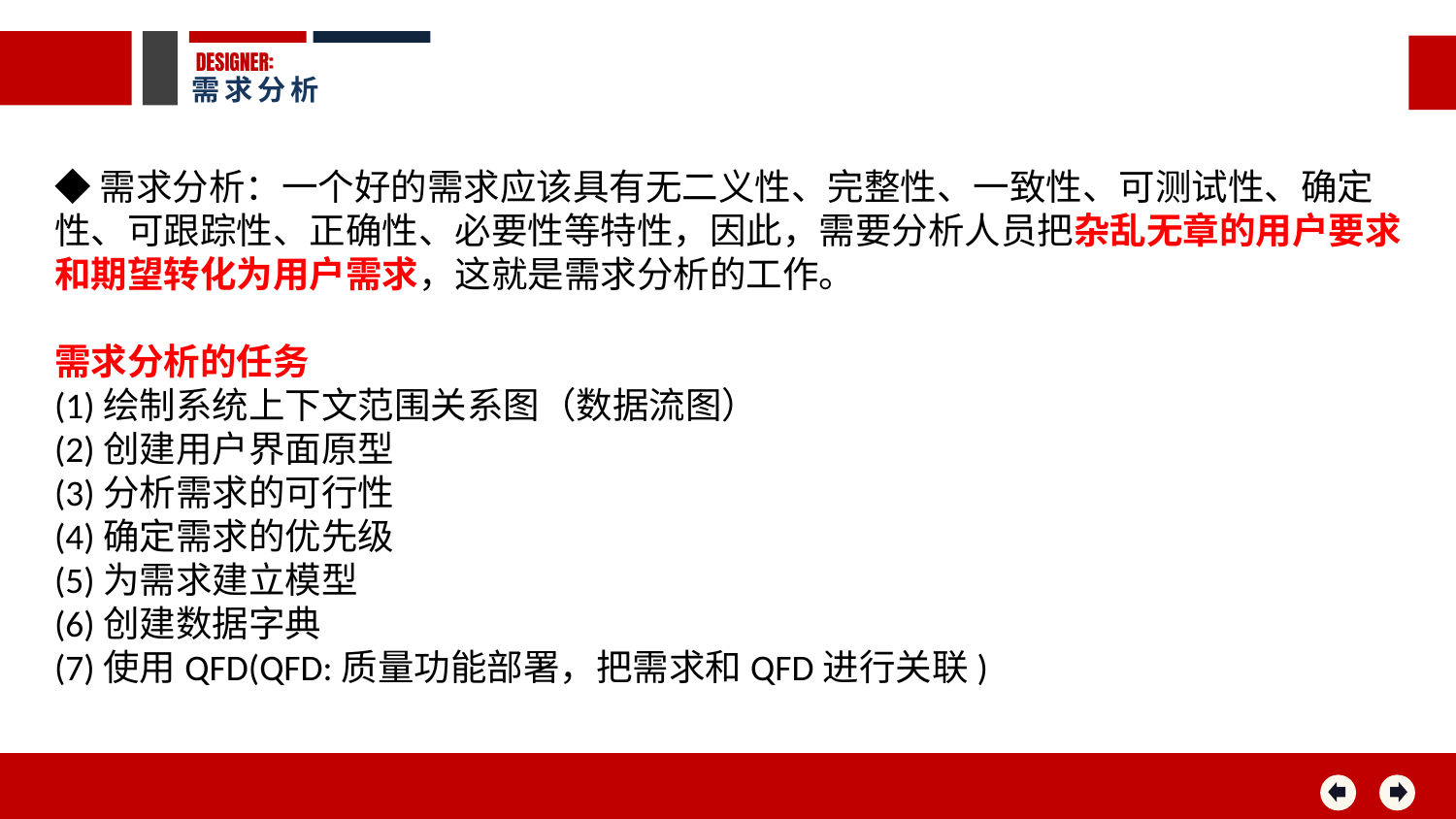

DESIGNER:
需求分析
◆需求分析：一个好的需求应该具有无二义性、完整性、一致性、可测试性、确定性、可跟踪性、正确性、必要性等特性，因此，需要分析人员把杂乱无章的用户要求和期望转化为用户需求，这就是需求分析的工作。

需求分析的任务
(1)绘制系统上下文范围关系图（数据流图）
(2)创建用户界面原型
(3)分析需求的可行性
(4)确定需求的优先级
(5)为需求建立模型
(6)创建数据字典
(7)使用QFD(QFD:质量功能部署，把需求和QFD进行关联)